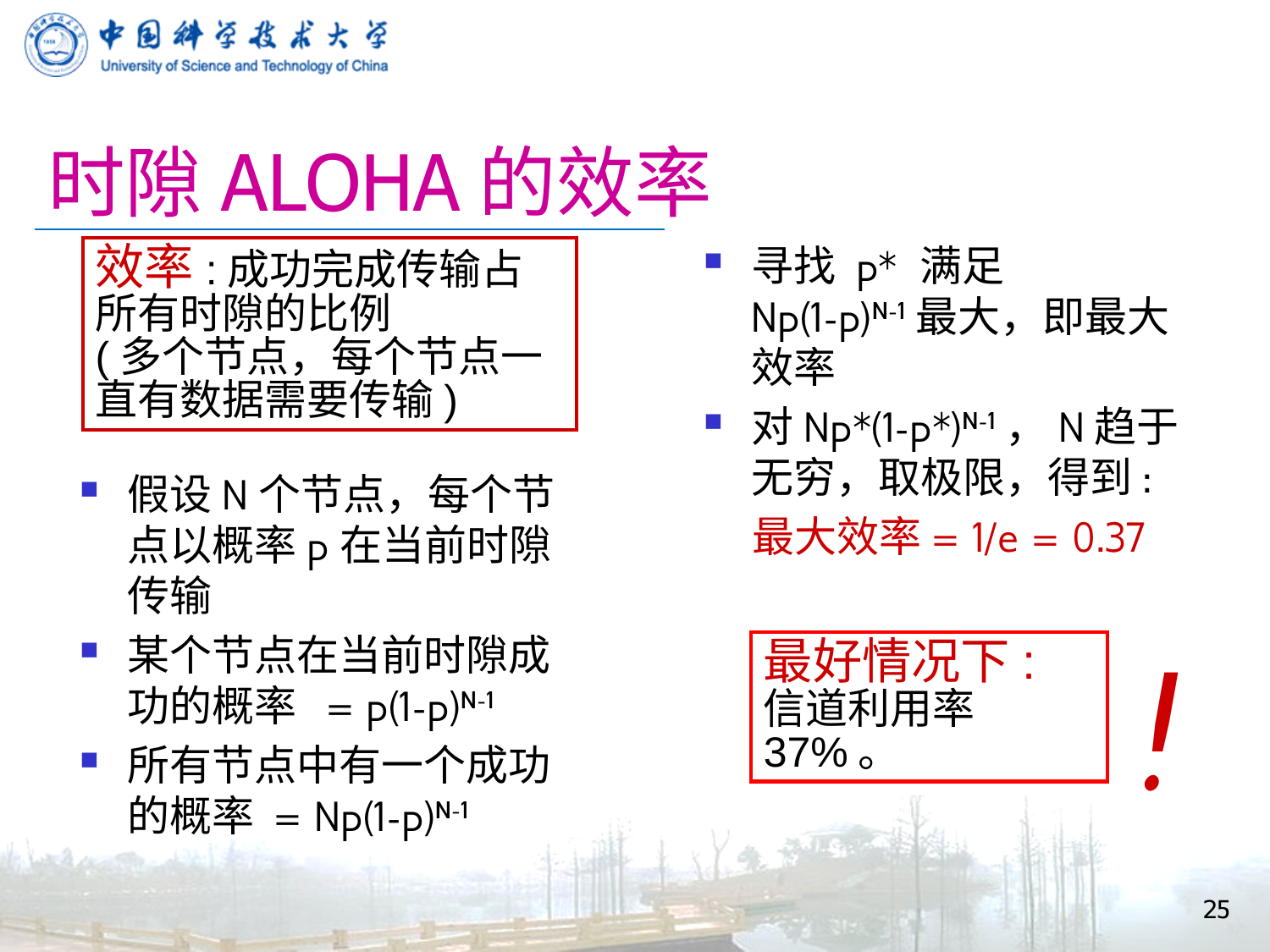

# 时隙ALOHA的效率
寻找 p* 满足
Np(1-p)N-1最大，即最大效率
对Np*(1-p*)N-1，N趋于无穷，取极限，得到:
    最大效率= 1/e = 0.37
效率:成功完成传输占所有时隙的比例
(多个节点，每个节点一直有数据需要传输)
假设N个节点，每个节点以概率p在当前时隙传输
某个节点在当前时隙成功的概率  = p(1-p)N-1
所有节点中有一个成功的概率 = Np(1-p)N-1
!
最好情况下: 信道利用率37%。
25